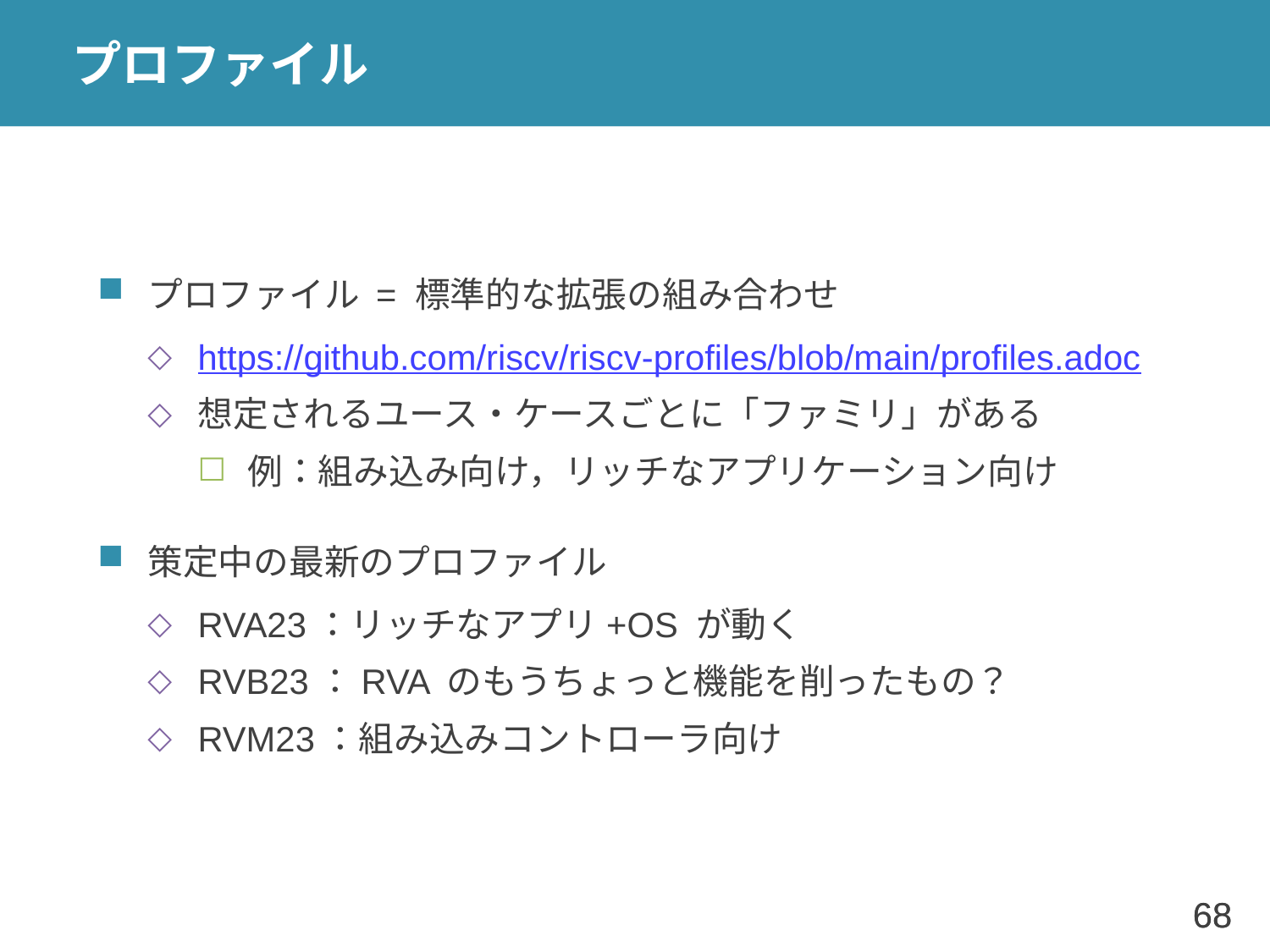

# プロファイル
プロファイル = 標準的な拡張の組み合わせ
https://github.com/riscv/riscv-profiles/blob/main/profiles.adoc
想定されるユース・ケースごとに「ファミリ」がある
例：組み込み向け，リッチなアプリケーション向け
策定中の最新のプロファイル
RVA23：リッチなアプリ+OS が動く
RVB23：RVA のもうちょっと機能を削ったもの？
RVM23：組み込みコントローラ向け